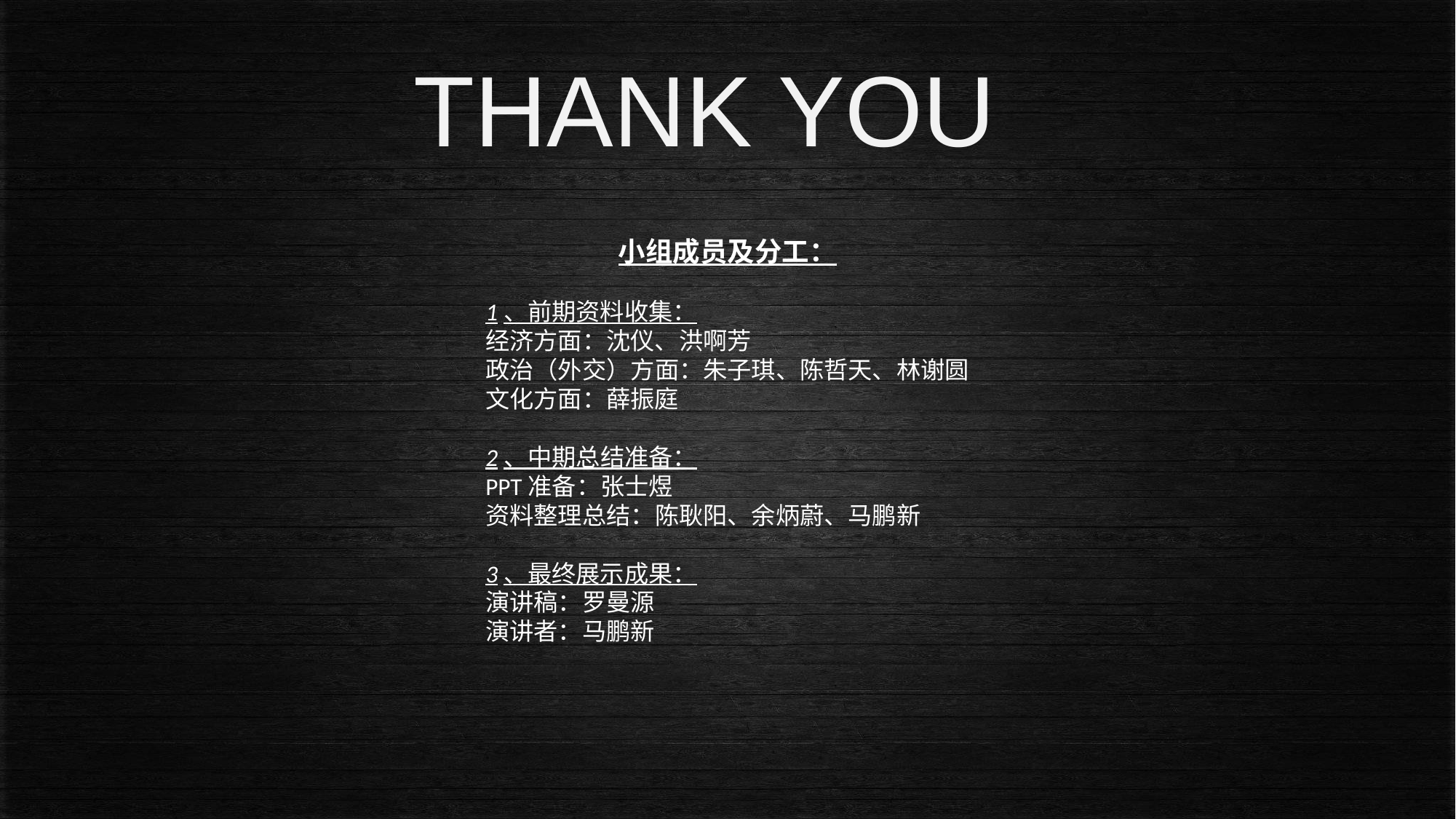

THANK YOU
小组成员及分工：

1、前期资料收集：
经济方面：沈仪、洪啊芳
政治（外交）方面：朱子琪、陈哲天、林谢圆
文化方面：薛振庭

2、中期总结准备：
PPT准备：张士煜
资料整理总结：陈耿阳、余炳蔚、马鹏新

3、最终展示成果：
演讲稿：罗曼源
演讲者：马鹏新